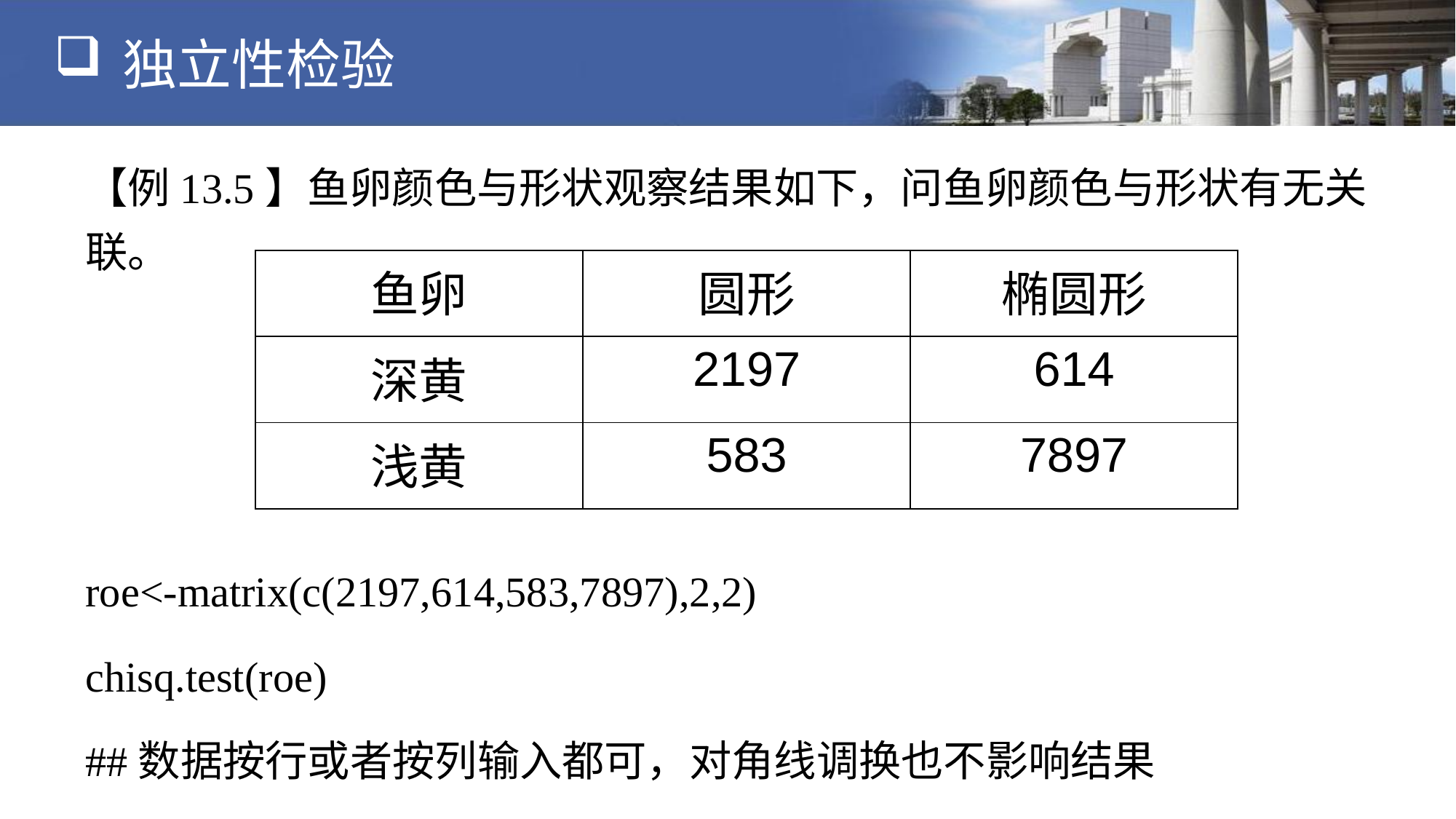

# 独立性检验
【例13.5】鱼卵颜色与形状观察结果如下，问鱼卵颜色与形状有无关联。

roe<-matrix(c(2197,614,583,7897),2,2)
chisq.test(roe)
##数据按行或者按列输入都可，对角线调换也不影响结果

| 鱼卵 | 圆形 | 椭圆形 |
| --- | --- | --- |
| 深黄 | 2197 | 614 |
| 浅黄 | 583 | 7897 |